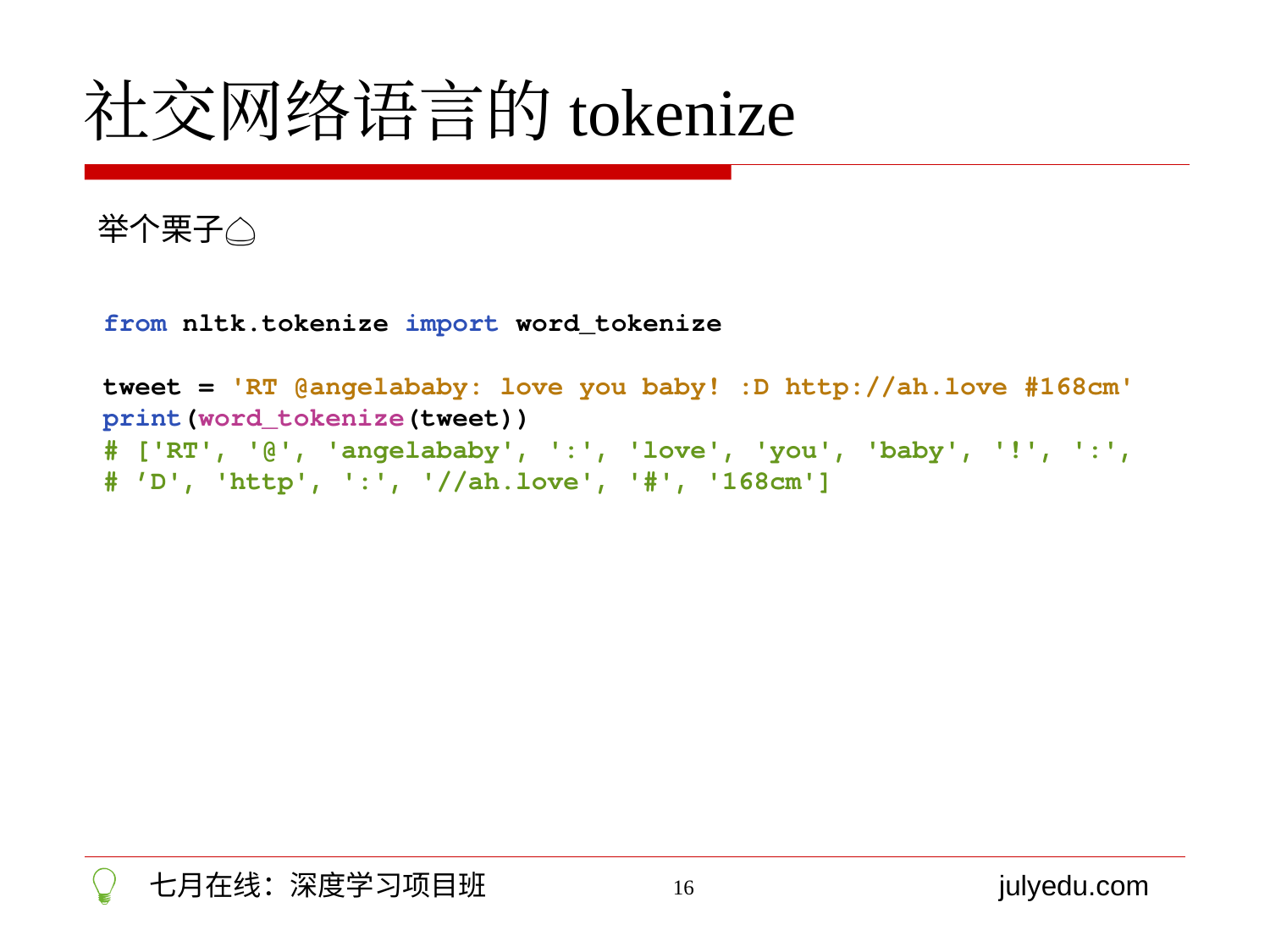

社交网络语言的tokenize
举个栗子🌰
from nltk.tokenize import word_tokenize

tweet = 'RT @angelababy: love you baby! :D http://ah.love #168cm'
print(word_tokenize(tweet))
# ['RT', '@', 'angelababy', ':', 'love', 'you', 'baby', '!', ':',
# ’D', 'http', ':', '//ah.love', '#', '168cm']
16